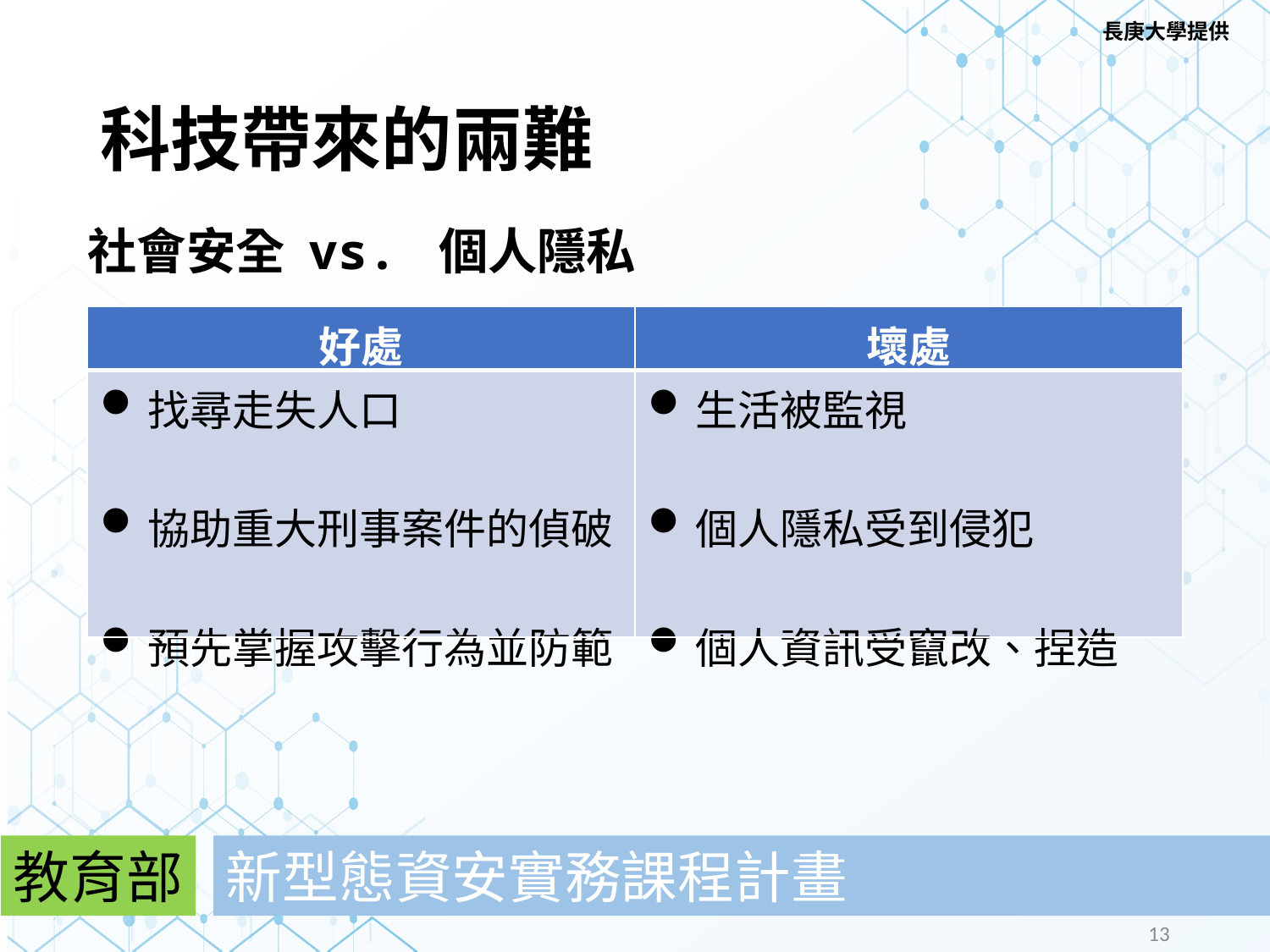

長庚大學提供
# 科技帶來的兩難​​
社會安全 vs. 個人隱私
| 好處 | 壞處 |
| --- | --- |
| 找尋走失人口​ 協助重大刑事案件的偵破​ 預先掌握攻擊行為並防範 | 生活被監視​ 個人隱私受到侵犯​ 個人資訊受竄改、捏造 |
教育部
新型態資安實務課程計畫
13